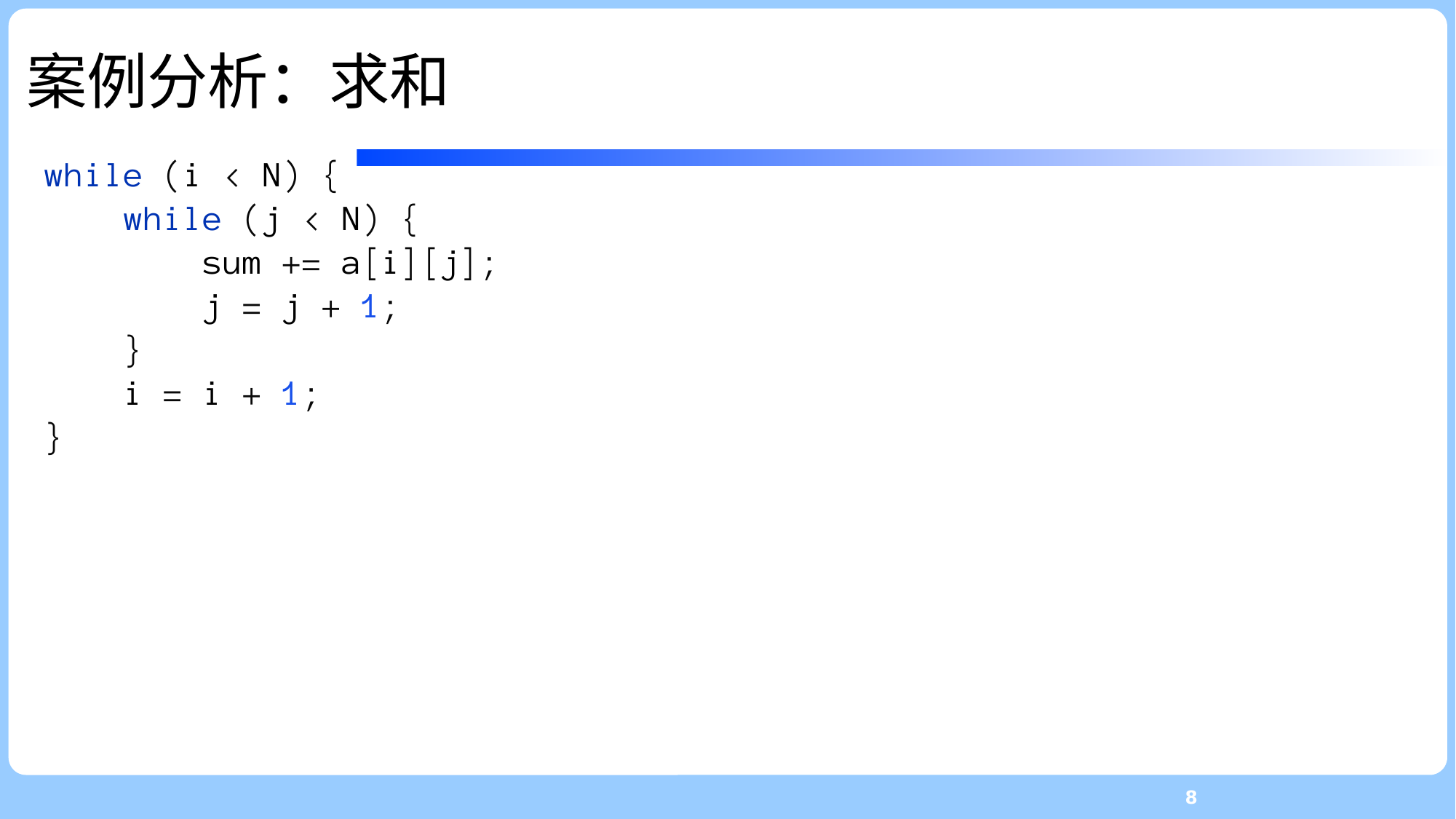

# 案例分析：求和
while (i < N) {
    while (j < N) {
        sum += a[i][j];
        j = j + 1;
    }
    i = i + 1;
}
8